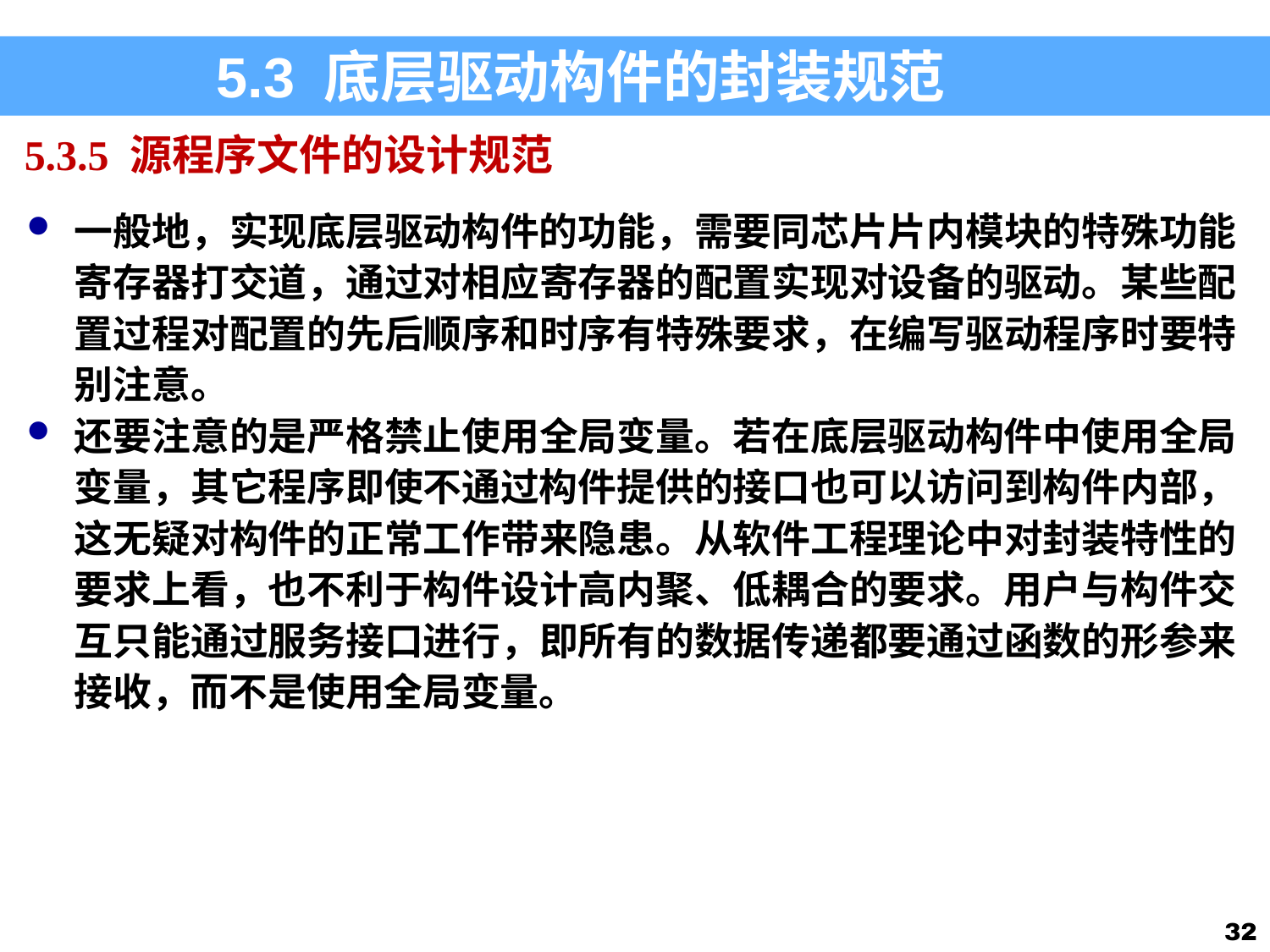

5.3 底层驱动构件的封装规范
5.3.5 源程序文件的设计规范
一般地，实现底层驱动构件的功能，需要同芯片片内模块的特殊功能寄存器打交道，通过对相应寄存器的配置实现对设备的驱动。某些配置过程对配置的先后顺序和时序有特殊要求，在编写驱动程序时要特别注意。
还要注意的是严格禁止使用全局变量。若在底层驱动构件中使用全局变量，其它程序即使不通过构件提供的接口也可以访问到构件内部，这无疑对构件的正常工作带来隐患。从软件工程理论中对封装特性的要求上看，也不利于构件设计高内聚、低耦合的要求。用户与构件交互只能通过服务接口进行，即所有的数据传递都要通过函数的形参来接收，而不是使用全局变量。
32